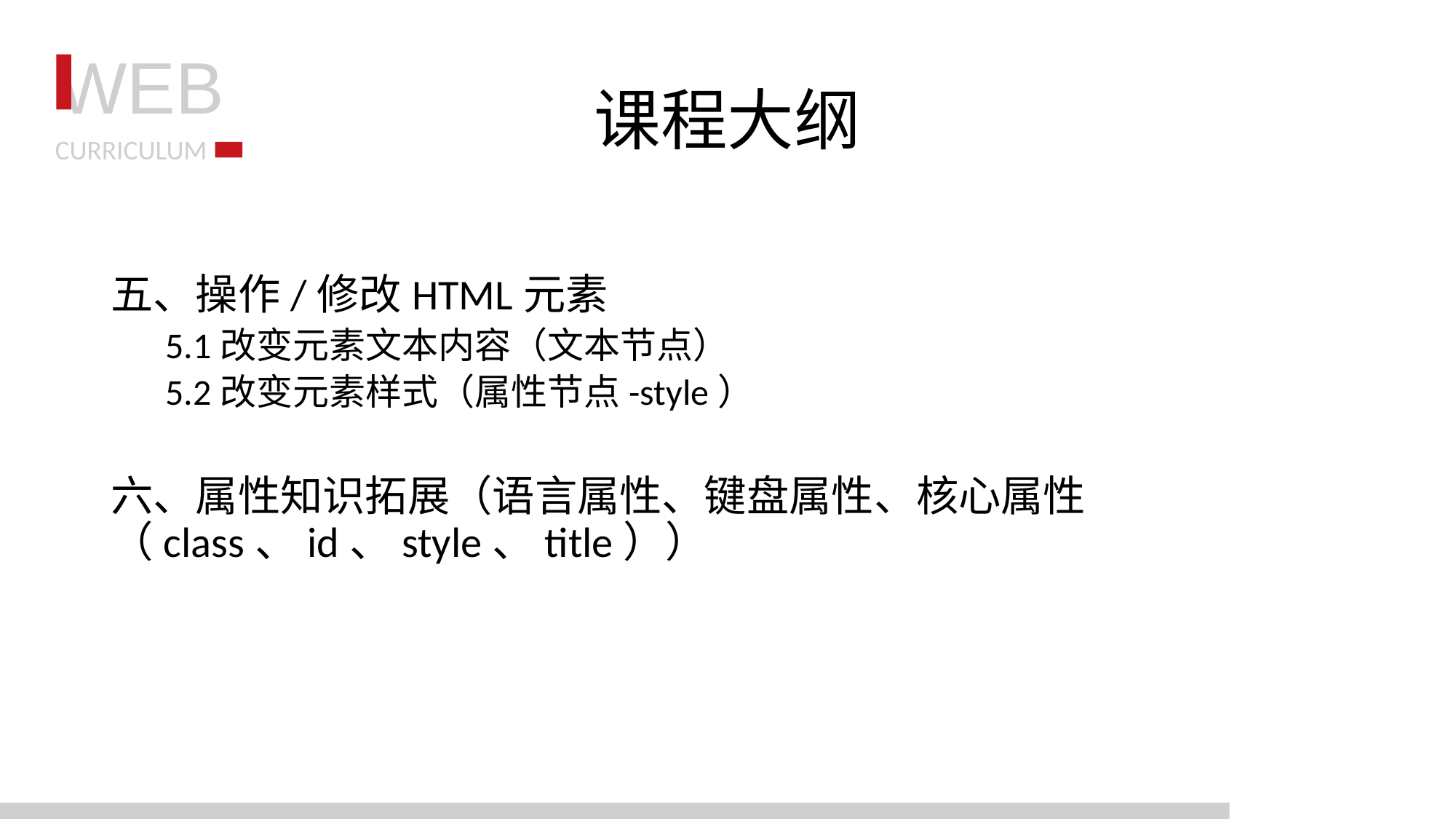

# 课程大纲

五、操作/修改HTML元素
5.1改变元素文本内容（文本节点）
5.2改变元素样式（属性节点-style）

六、属性知识拓展（语言属性、键盘属性、核心属性（class、id、style、title））